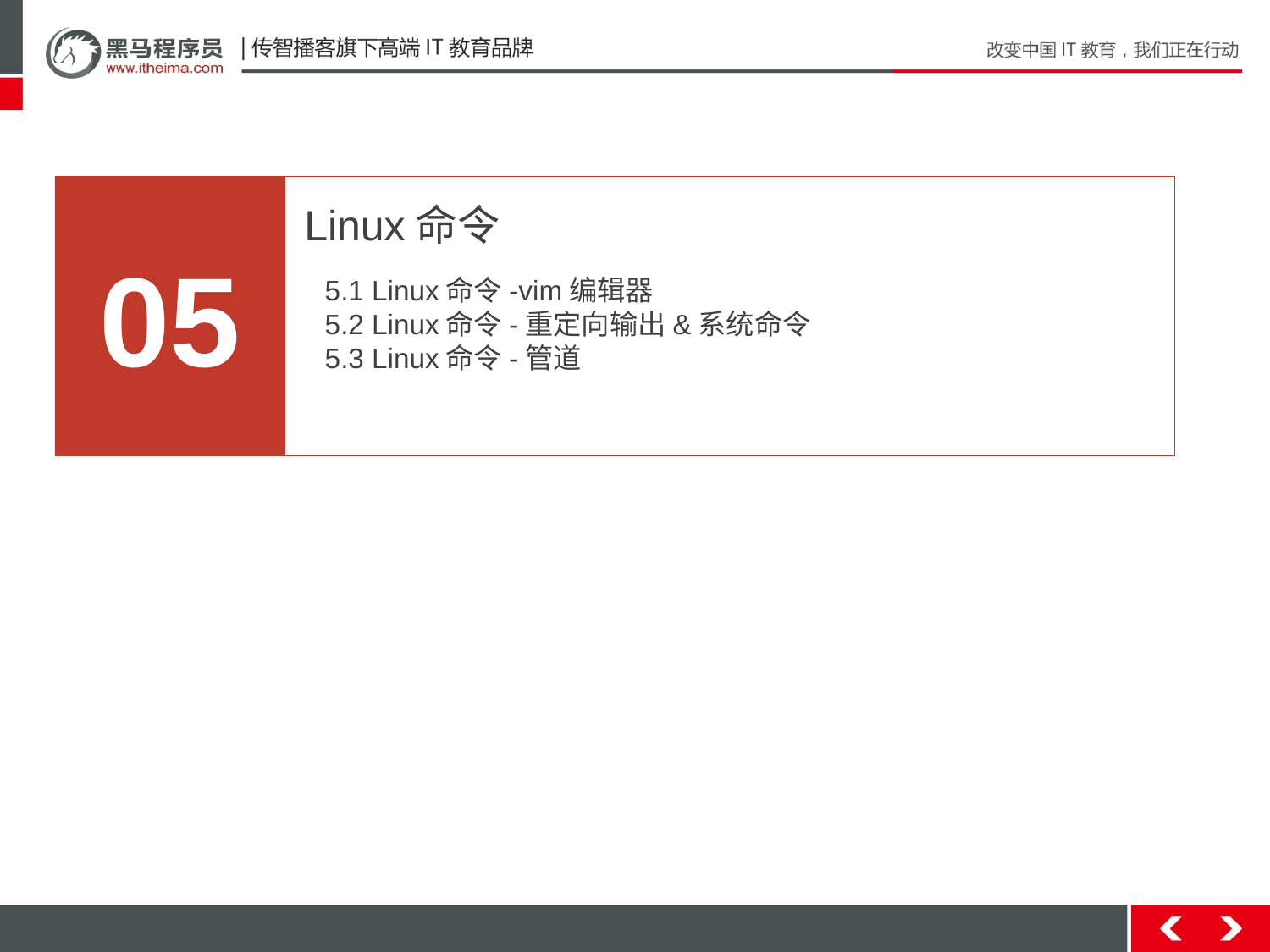

05

Linux命令
5.1 Linux命令-vim编辑器
5.2 Linux命令-重定向输出&系统命令
5.3 Linux命令-管道